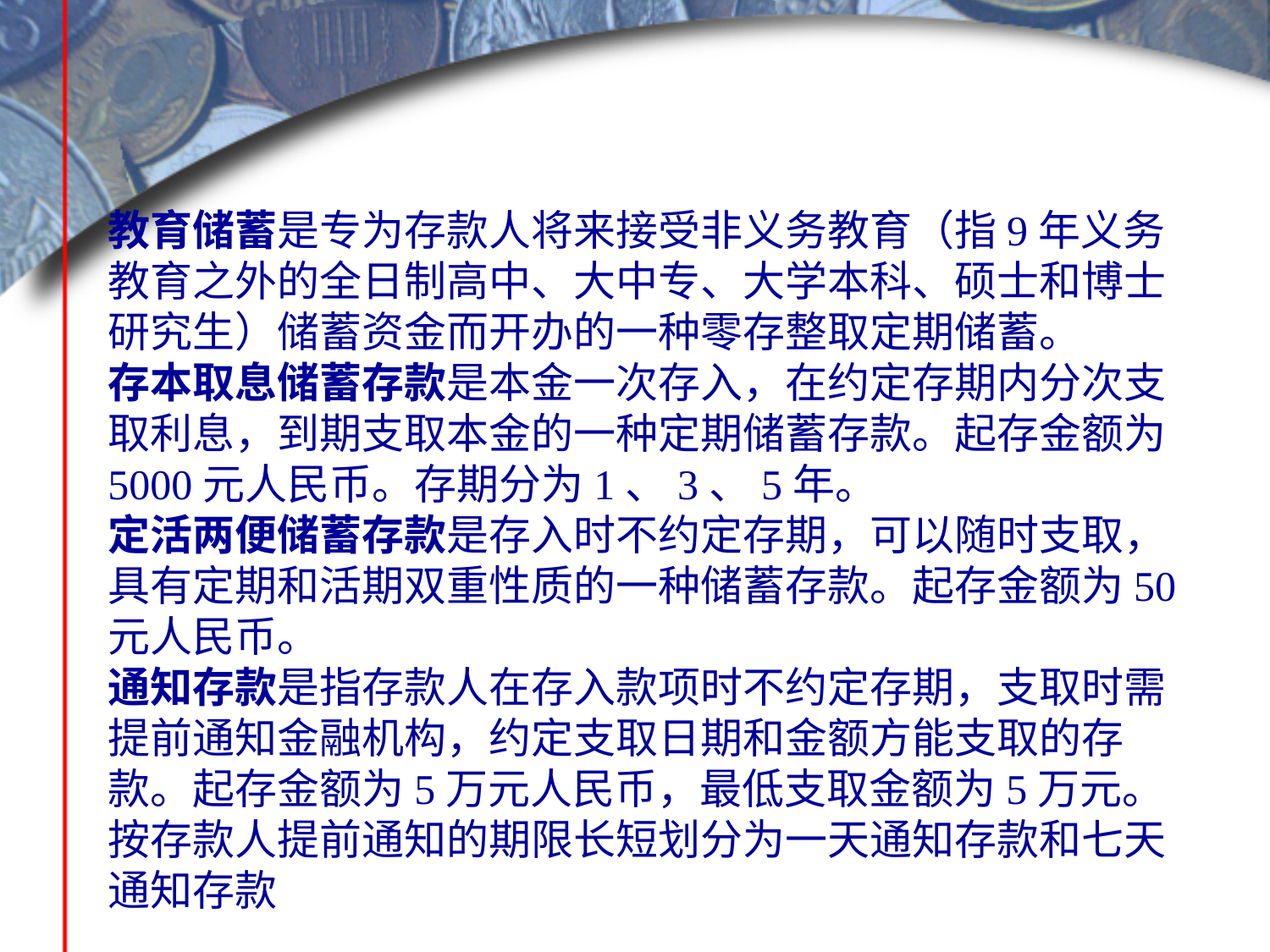

教育储蓄是专为存款人将来接受非义务教育（指9年义务教育之外的全日制高中、大中专、大学本科、硕士和博士研究生）储蓄资金而开办的一种零存整取定期储蓄。
存本取息储蓄存款是本金一次存入，在约定存期内分次支取利息，到期支取本金的一种定期储蓄存款。起存金额为5000元人民币。存期分为1、3、5年。
定活两便储蓄存款是存入时不约定存期，可以随时支取，具有定期和活期双重性质的一种储蓄存款。起存金额为50元人民币。
通知存款是指存款人在存入款项时不约定存期，支取时需提前通知金融机构，约定支取日期和金额方能支取的存款。起存金额为5万元人民币，最低支取金额为5万元。按存款人提前通知的期限长短划分为一天通知存款和七天通知存款